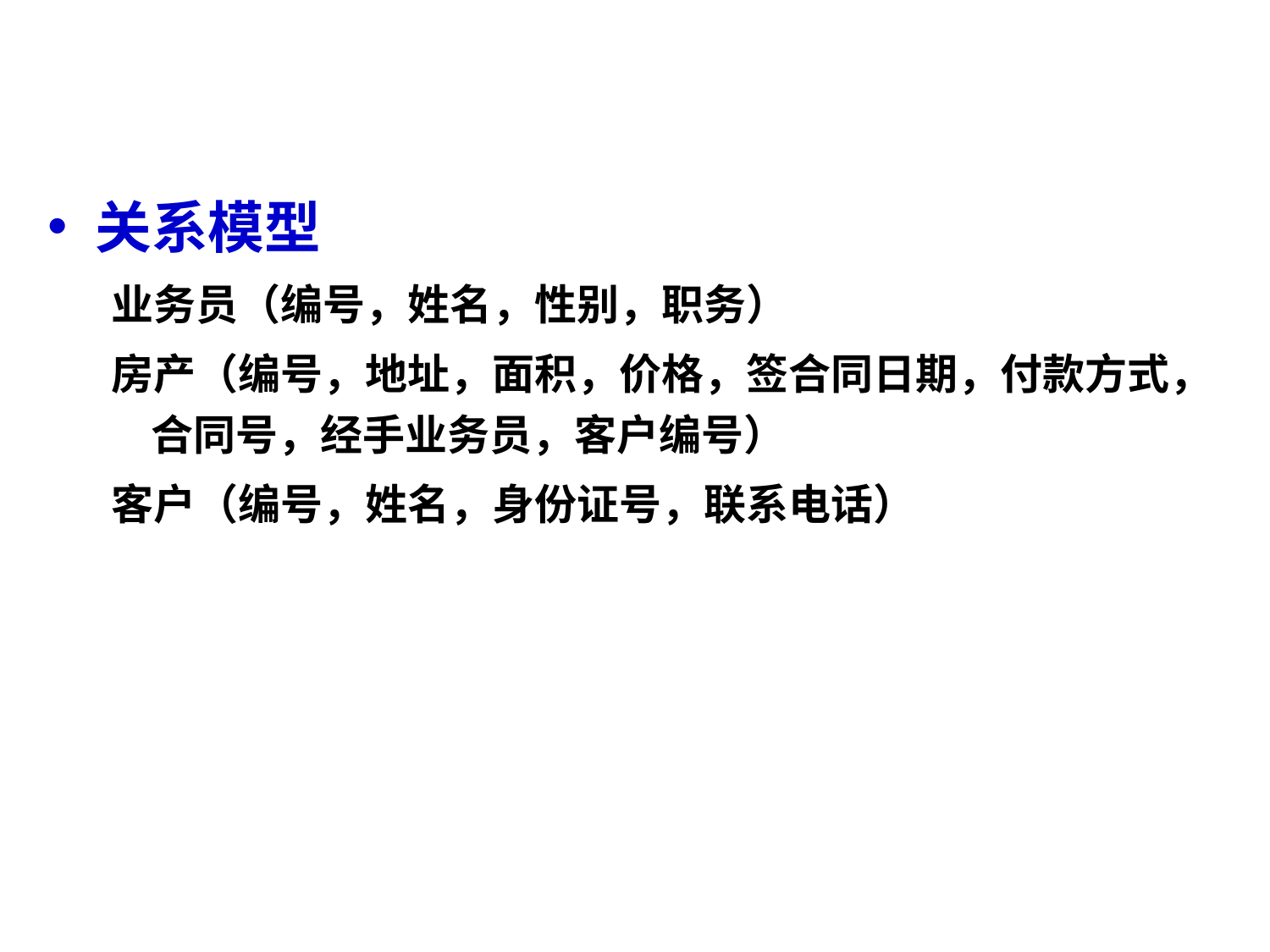

关系模型
业务员（编号，姓名，性别，职务）
房产（编号，地址，面积，价格，签合同日期，付款方式，合同号，经手业务员，客户编号）
客户（编号，姓名，身份证号，联系电话）